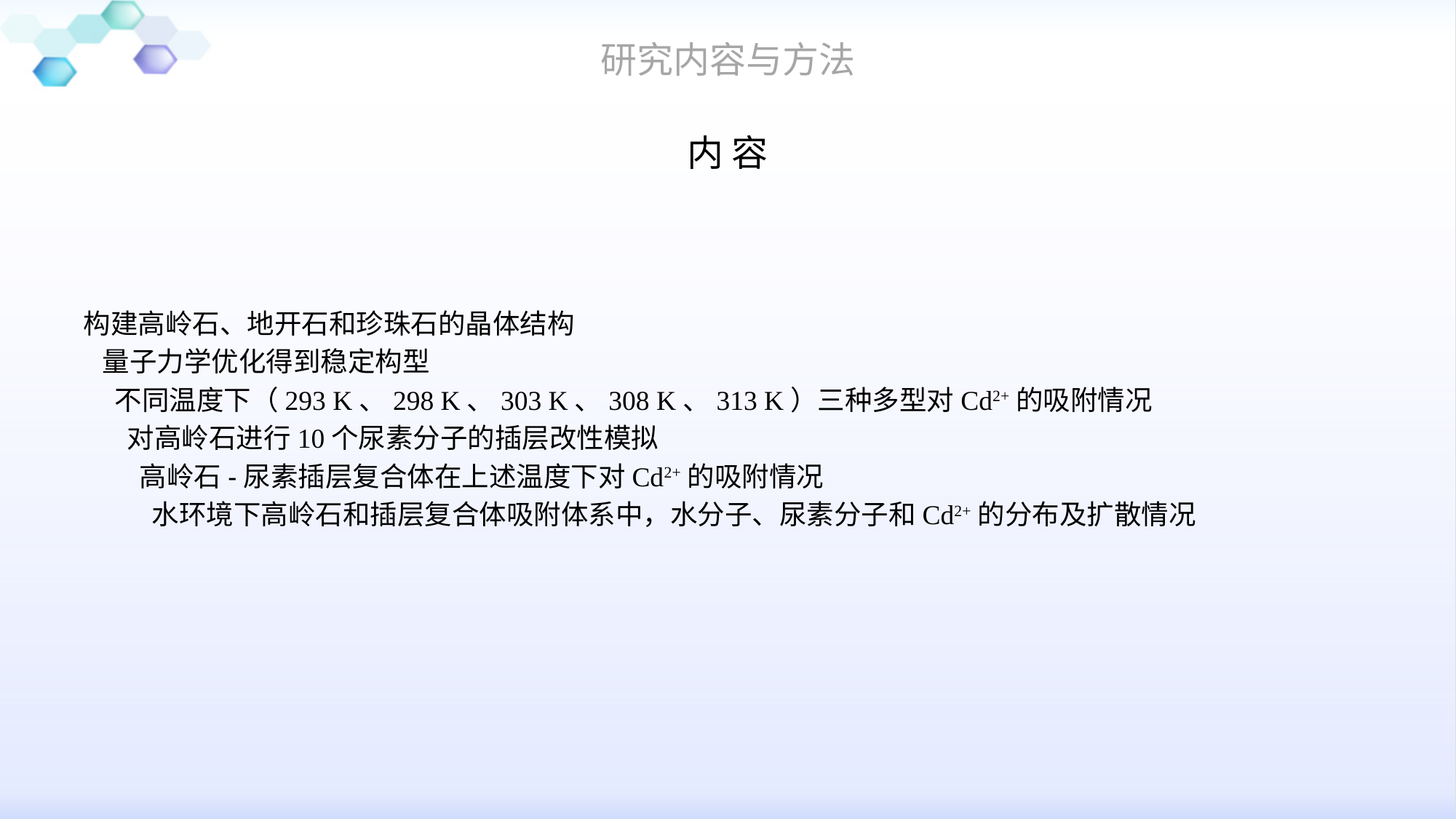

# 研究内容与方法
内 容

构建高岭石、地开石和珍珠石的晶体结构
  量子力学优化得到稳定构型
    不同温度下（293 K、298 K、303 K、308 K、313 K）三种多型对Cd2+的吸附情况
      对高岭石进行10个尿素分子的插层改性模拟
        高岭石-尿素插层复合体在上述温度下对Cd2+的吸附情况
          水环境下高岭石和插层复合体吸附体系中，水分子、尿素分子和Cd2+的分布及扩散情况